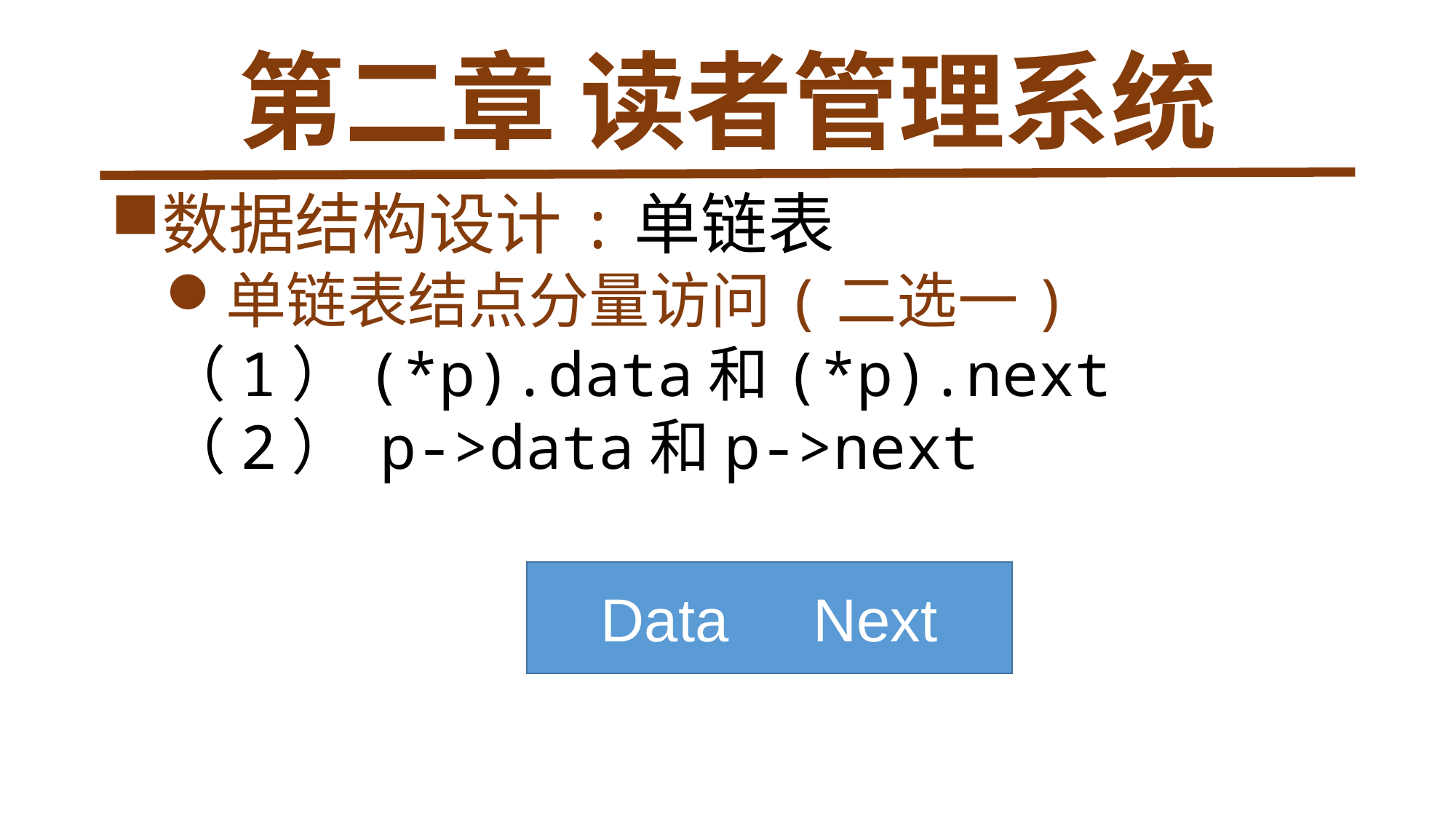

# 第二章 读者管理系统
数据结构设计:单链表
单链表结点分量访问(二选一)
（1）(*p).data和(*p).next
（2） p->data和p->next

Data     Next